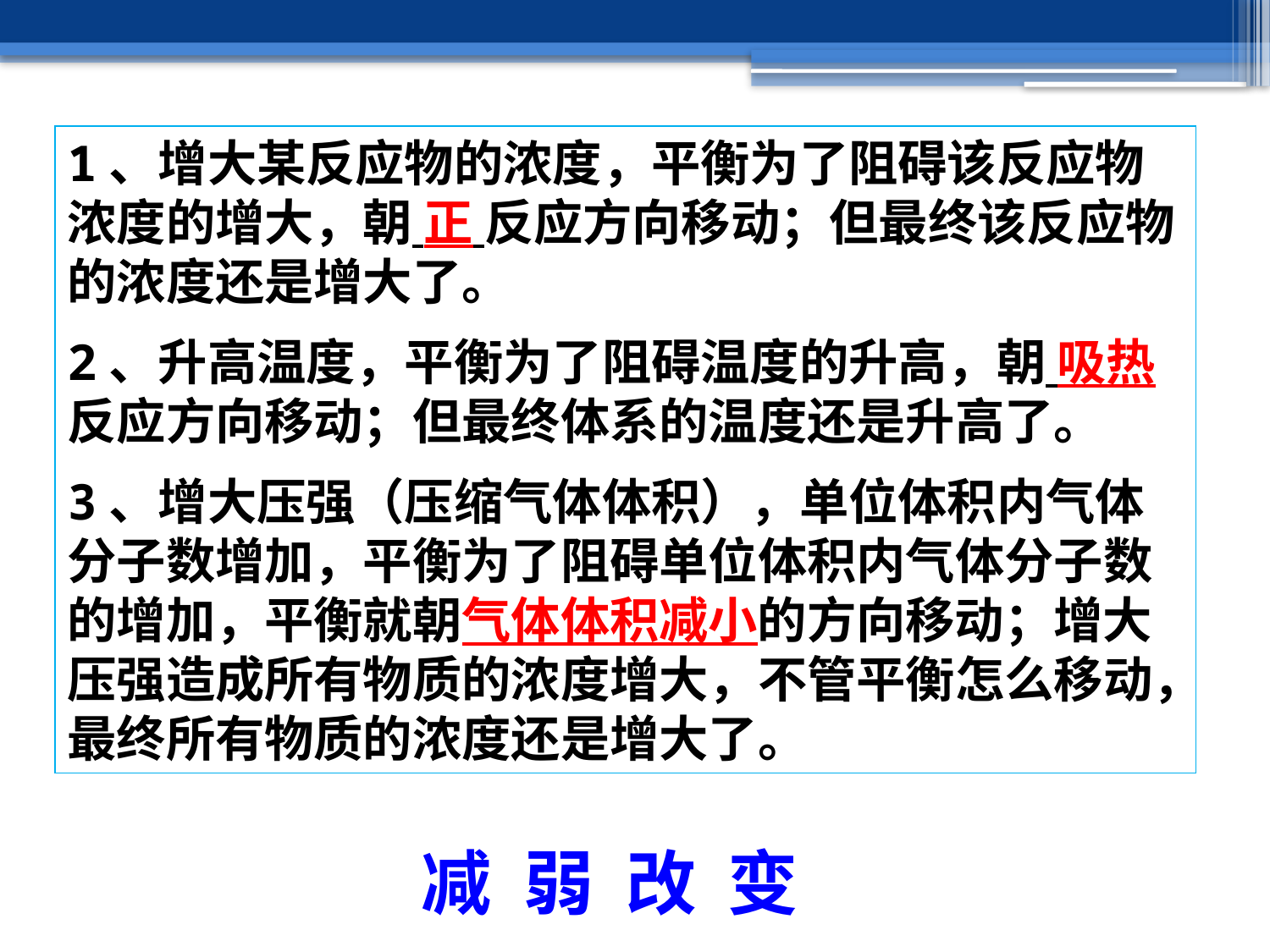

1、增大某反应物的浓度，平衡为了阻碍该反应物浓度的增大，朝 正 反应方向移动；但最终该反应物的浓度还是增大了。
2、升高温度，平衡为了阻碍温度的升高，朝 吸热 反应方向移动；但最终体系的温度还是升高了。
3、增大压强（压缩气体体积），单位体积内气体分子数增加，平衡为了阻碍单位体积内气体分子数的增加，平衡就朝气体体积减小的方向移动；增大压强造成所有物质的浓度增大，不管平衡怎么移动，最终所有物质的浓度还是增大了。
减弱改变